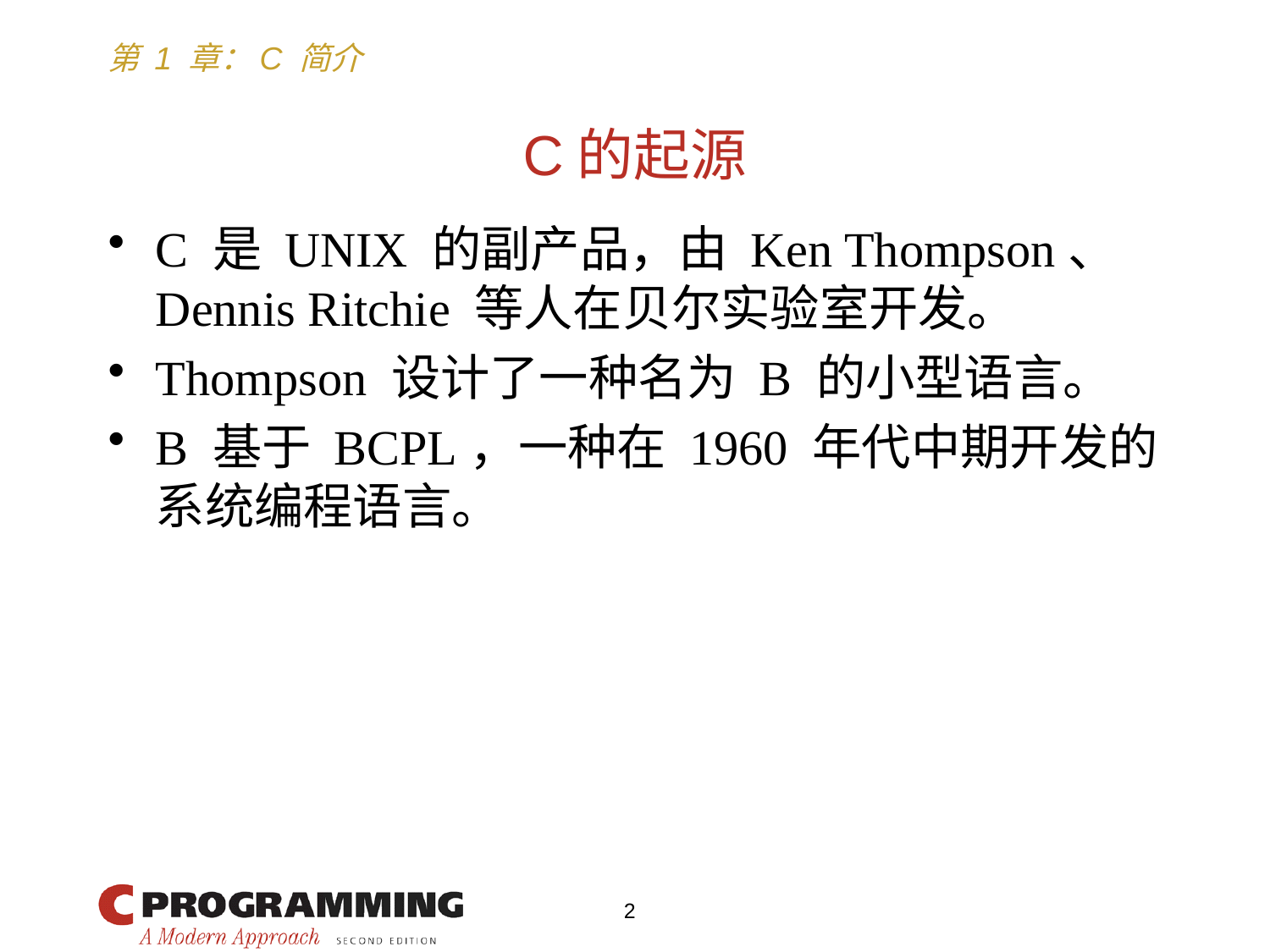

# C的起源
C 是 UNIX 的副产品，由 Ken Thompson、Dennis Ritchie 等人在贝尔实验室开发。
Thompson 设计了一种名为 B 的小型语言。
B 基于 BCPL，一种在 1960 年代中期开发的系统编程语言。
2